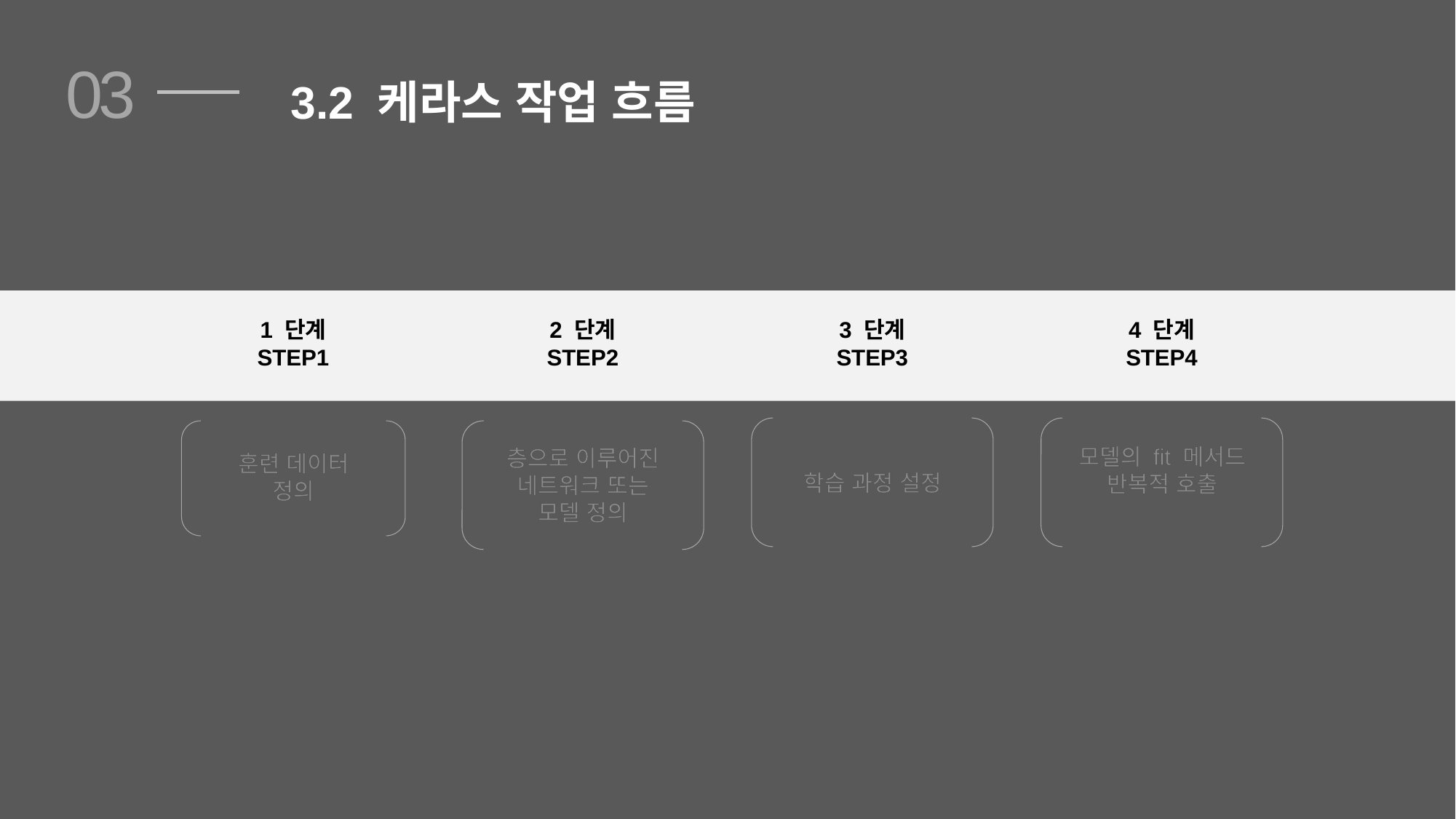

03
3.2 케라스 작업 흐름

1 단계
STEP1
2 단계
STEP2
3 단계
STEP3
4 단계
STEP4

학습 과정 설정

모델의 fit 메서드 반복적 호출

훈련 데이터 정의

층으로 이루어진 네트워크 또는 모델 정의